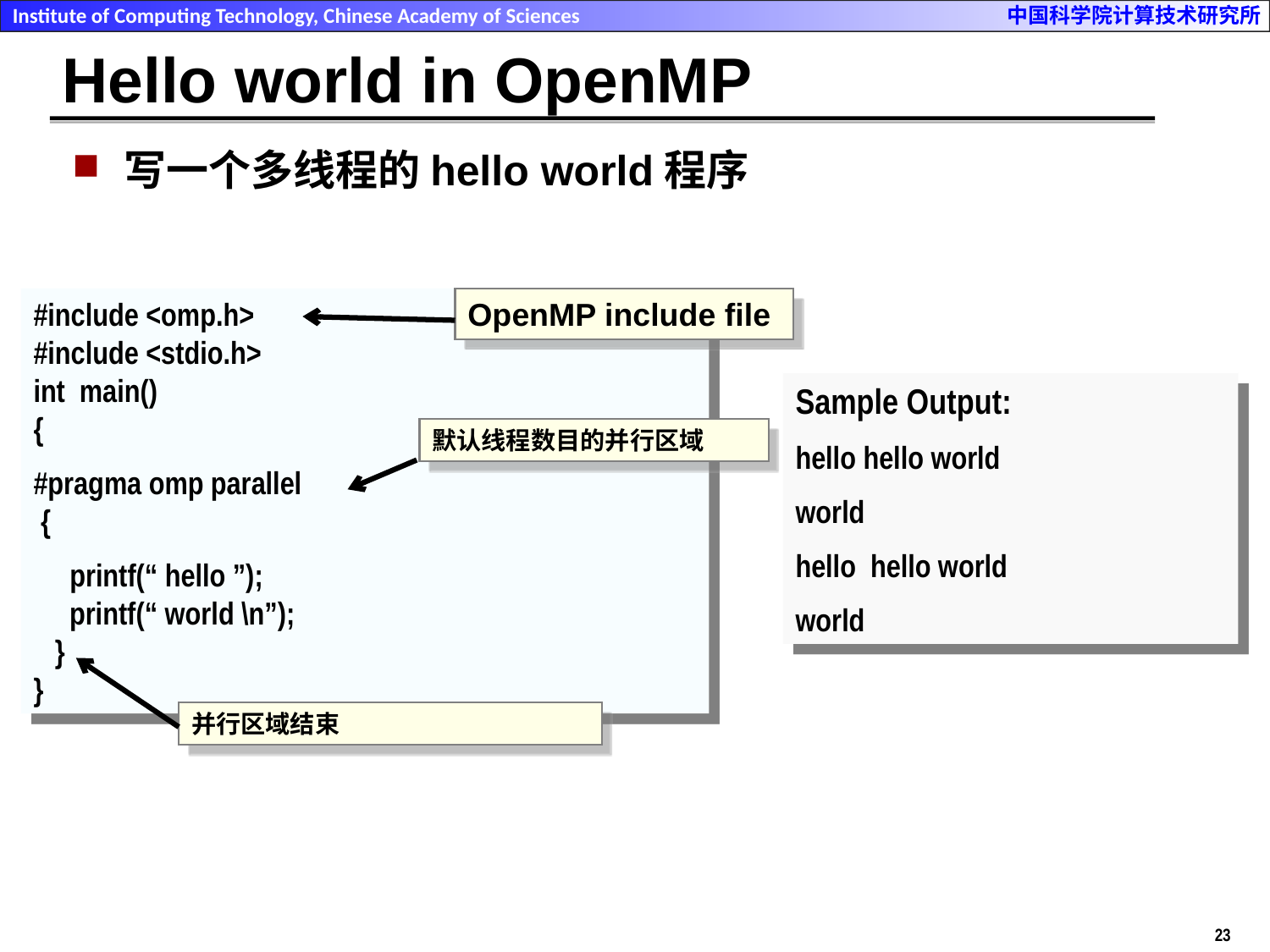

# Hello world in OpenMP
写一个多线程的hello world程序
#include <omp.h>
#include <stdio.h>
int  main()
{
#pragma omp parallel
 {
     printf(“ hello ”);
     printf(“ world \n”);
   }
}
OpenMP include file

Sample Output:
hello hello world
world
hello  hello world
world
默认线程数目的并行区域

并行区域结束